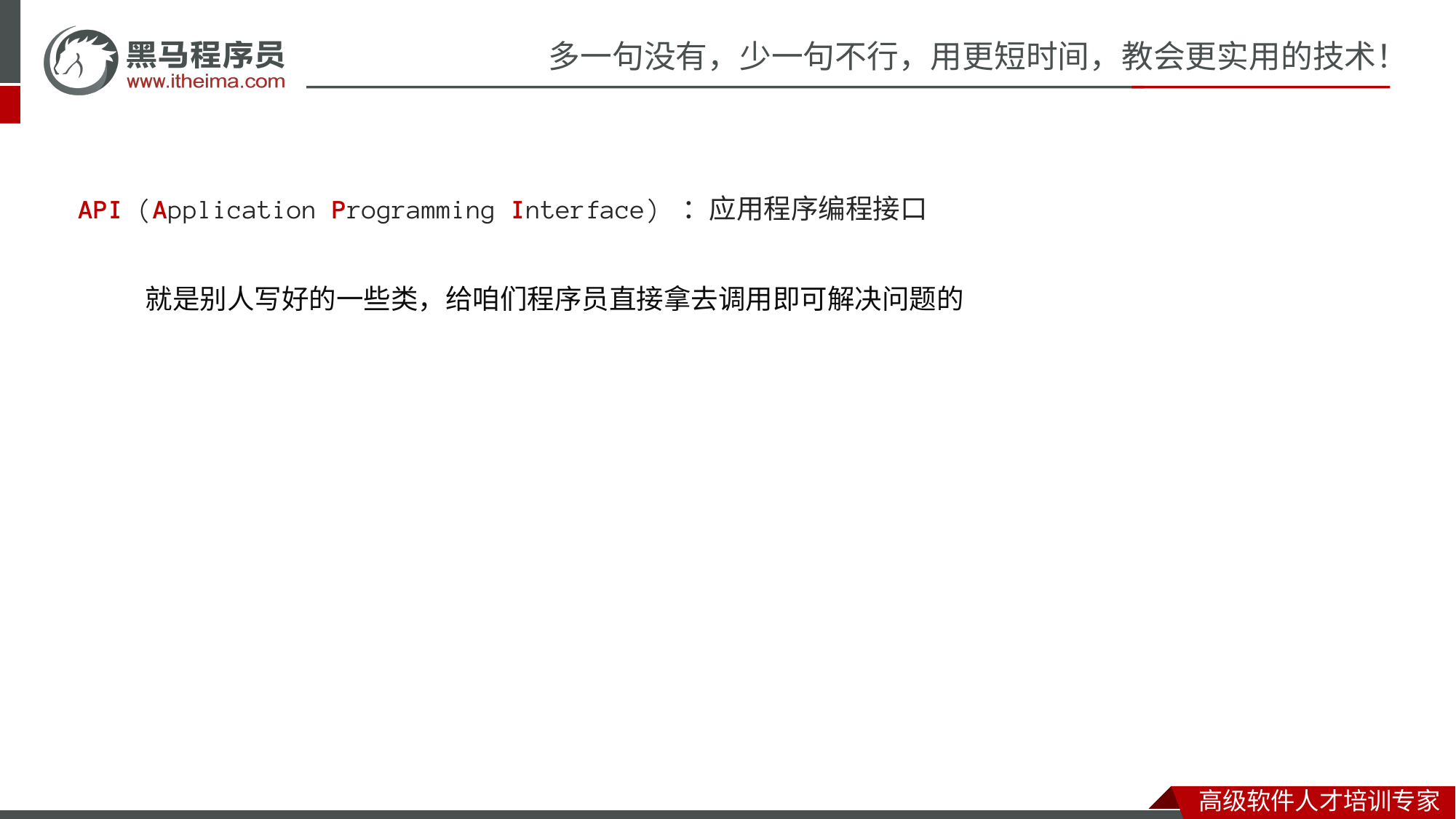

API (Application Programming Interface) ：应用程序编程接口
      就是别人写好的一些类，给咱们程序员直接拿去调用即可解决问题的